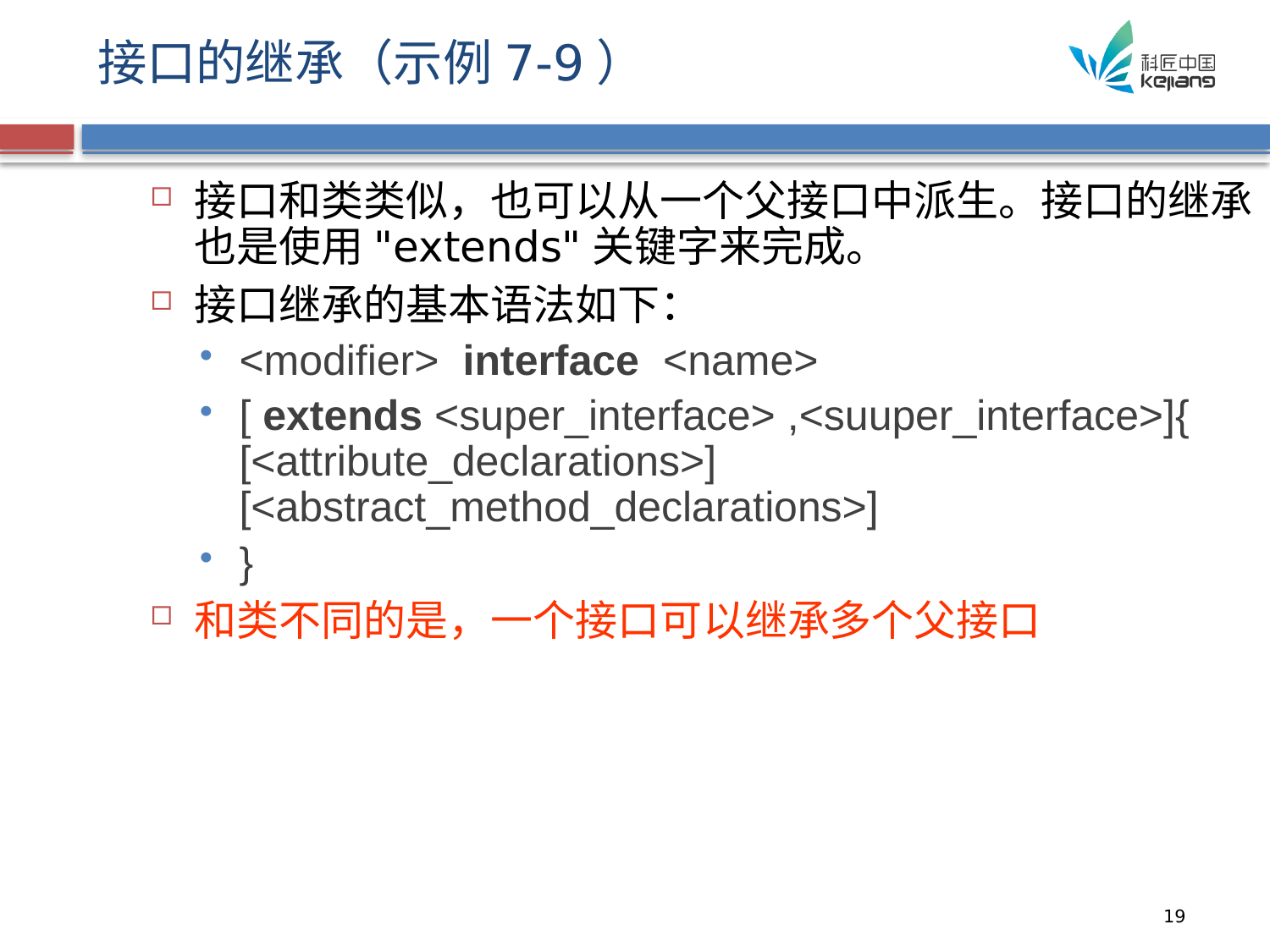

# 接口的继承（示例7-9）
接口和类类似，也可以从一个父接口中派生。接口的继承也是使用"extends"关键字来完成。
接口继承的基本语法如下：
<modifier>  interface  <name>
[ extends <super_interface> ,<suuper_interface>]{	[<attribute_declarations>]	[<abstract_method_declarations>]
}
和类不同的是，一个接口可以继承多个父接口
19